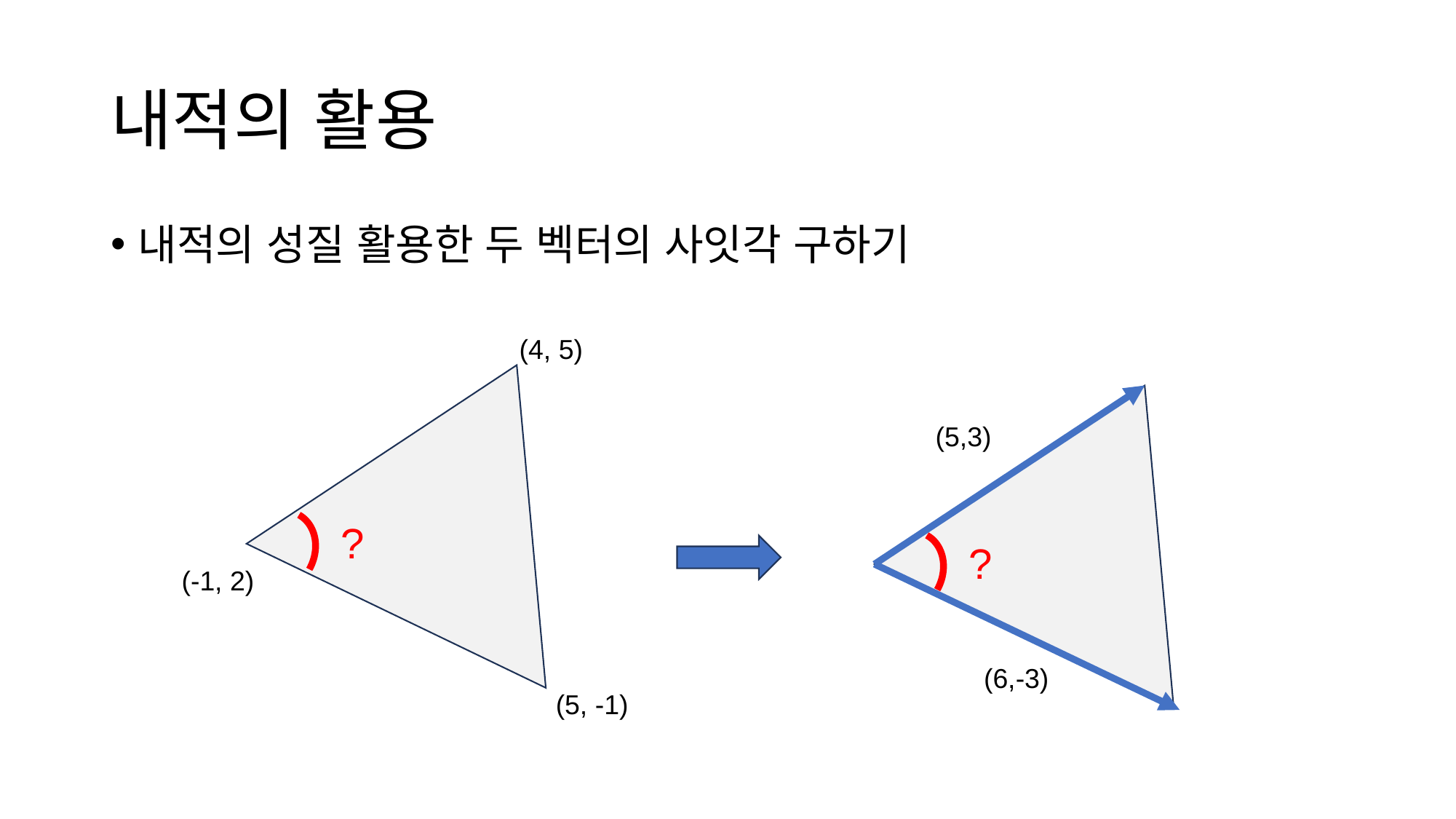

# 내적의 활용
내적의 성질 활용한 두 벡터의 사잇각 구하기
(4, 5)

(5,3)

?

?

(-1, 2)
(6,-3)
(5, -1)